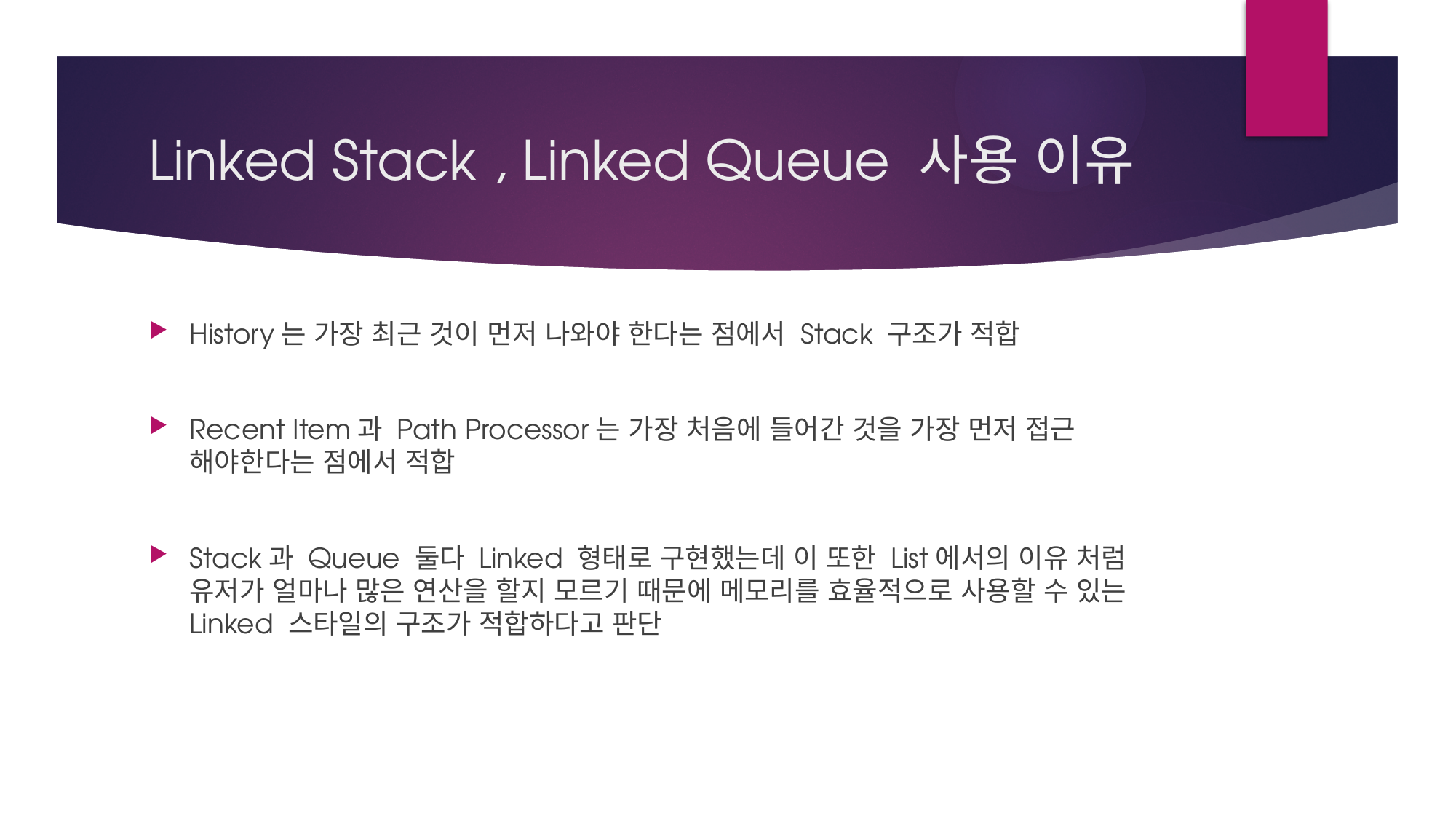

# Linked Stack , Linked Queue 사용 이유
History는 가장 최근 것이 먼저 나와야 한다는 점에서 Stack 구조가 적합

Recent Item과 Path Processor는 가장 처음에 들어간 것을 가장 먼저 접근 해야한다는 점에서 적합

Stack과 Queue 둘다 Linked 형태로 구현했는데 이 또한 List에서의 이유 처럼 유저가 얼마나 많은 연산을 할지 모르기 때문에 메모리를 효율적으로 사용할 수 있는 Linked 스타일의 구조가 적합하다고 판단